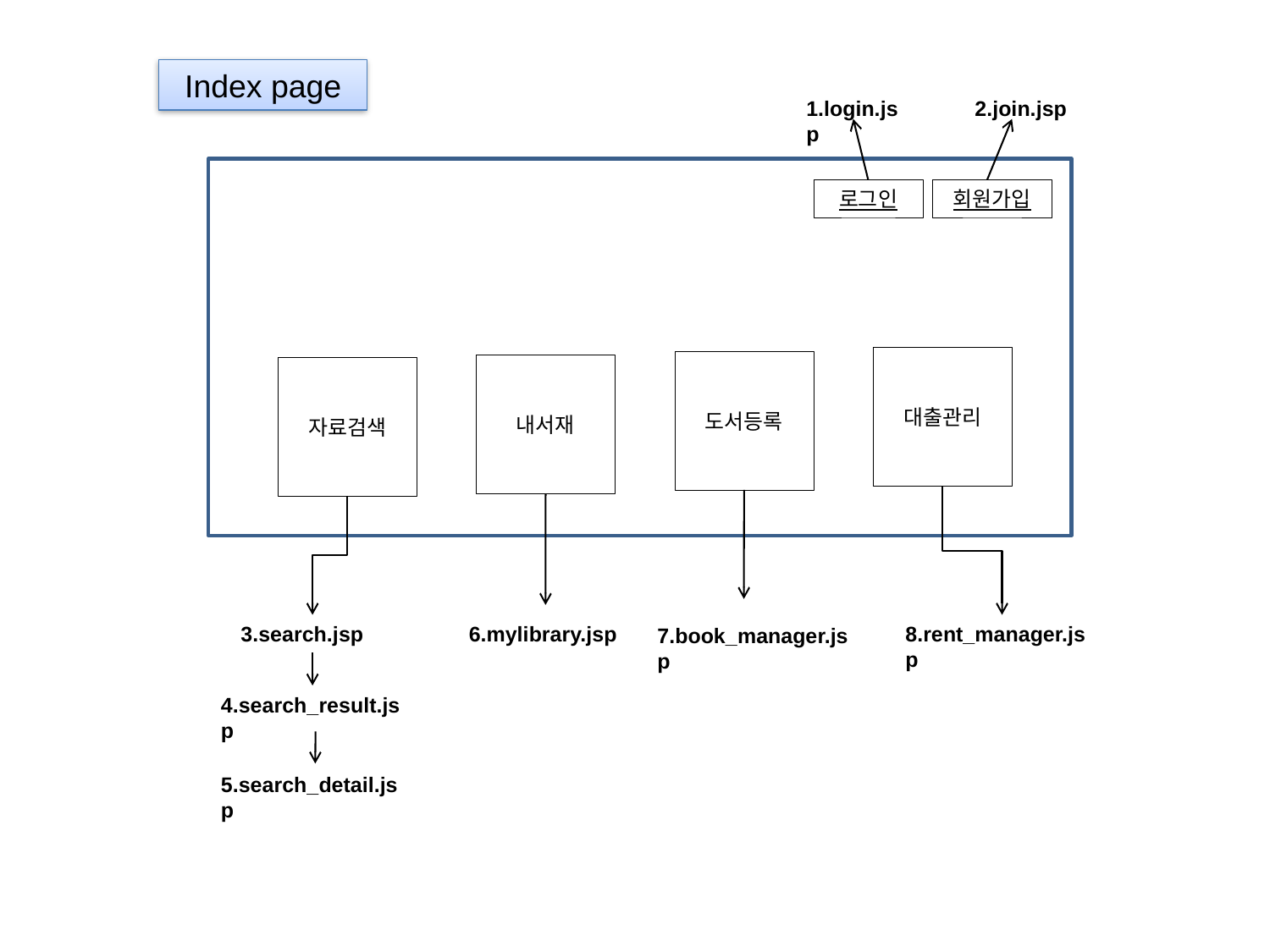

Index page
1.login.jsp
2.join.jsp

로그인
회원가입

대출관리

도서등록

내서재

자료검색

3.search.jsp
6.mylibrary.jsp
8.rent_manager.jsp
7.book_manager.jsp
4.search_result.jsp
5.search_detail.jsp